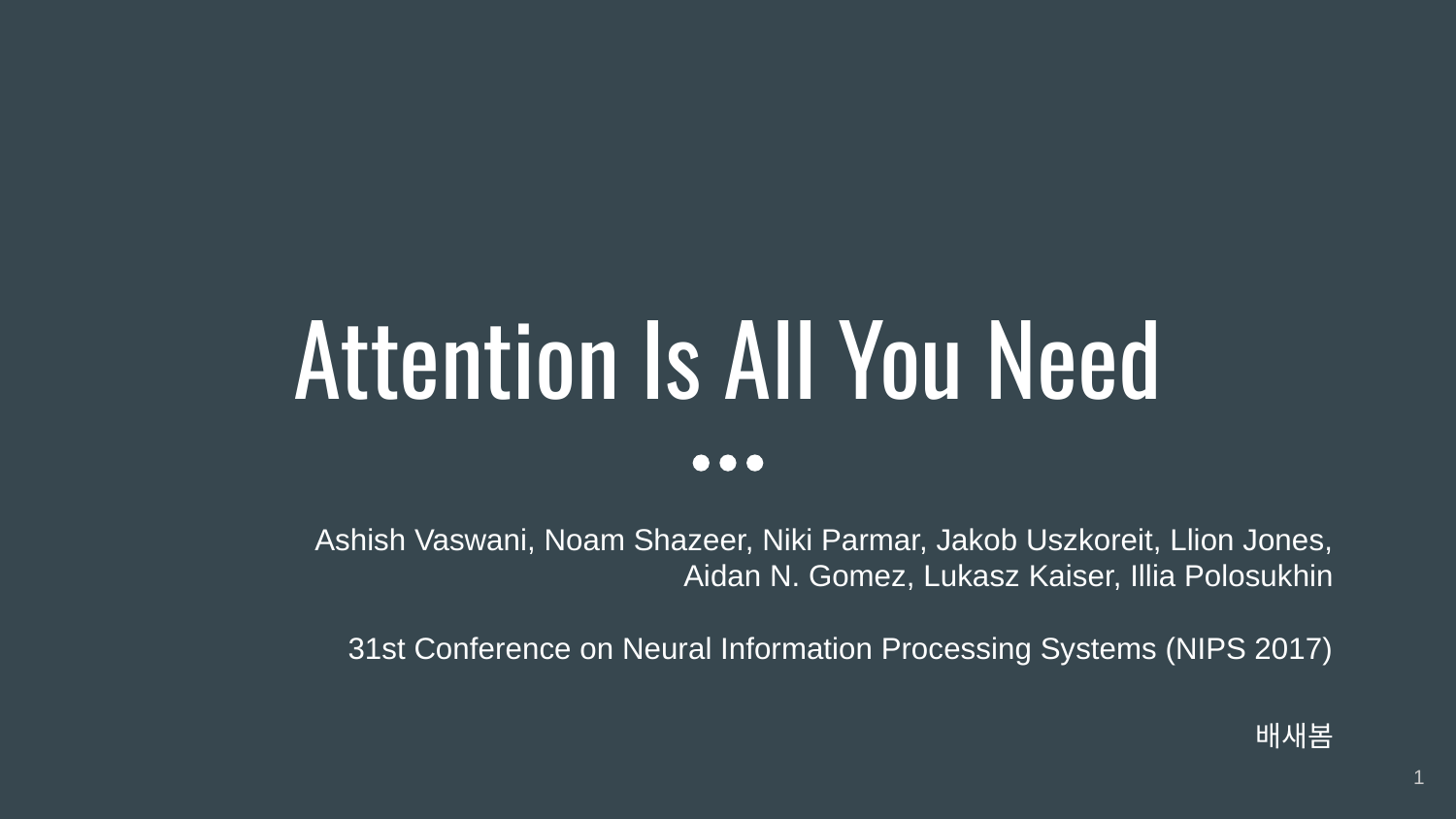

# Attention Is All You Need
Ashish Vaswani, Noam Shazeer, Niki Parmar, Jakob Uszkoreit, Llion Jones,
Aidan N. Gomez, Lukasz Kaiser, Illia Polosukhin

31st Conference on Neural Information Processing Systems (NIPS 2017)

배새봄
1